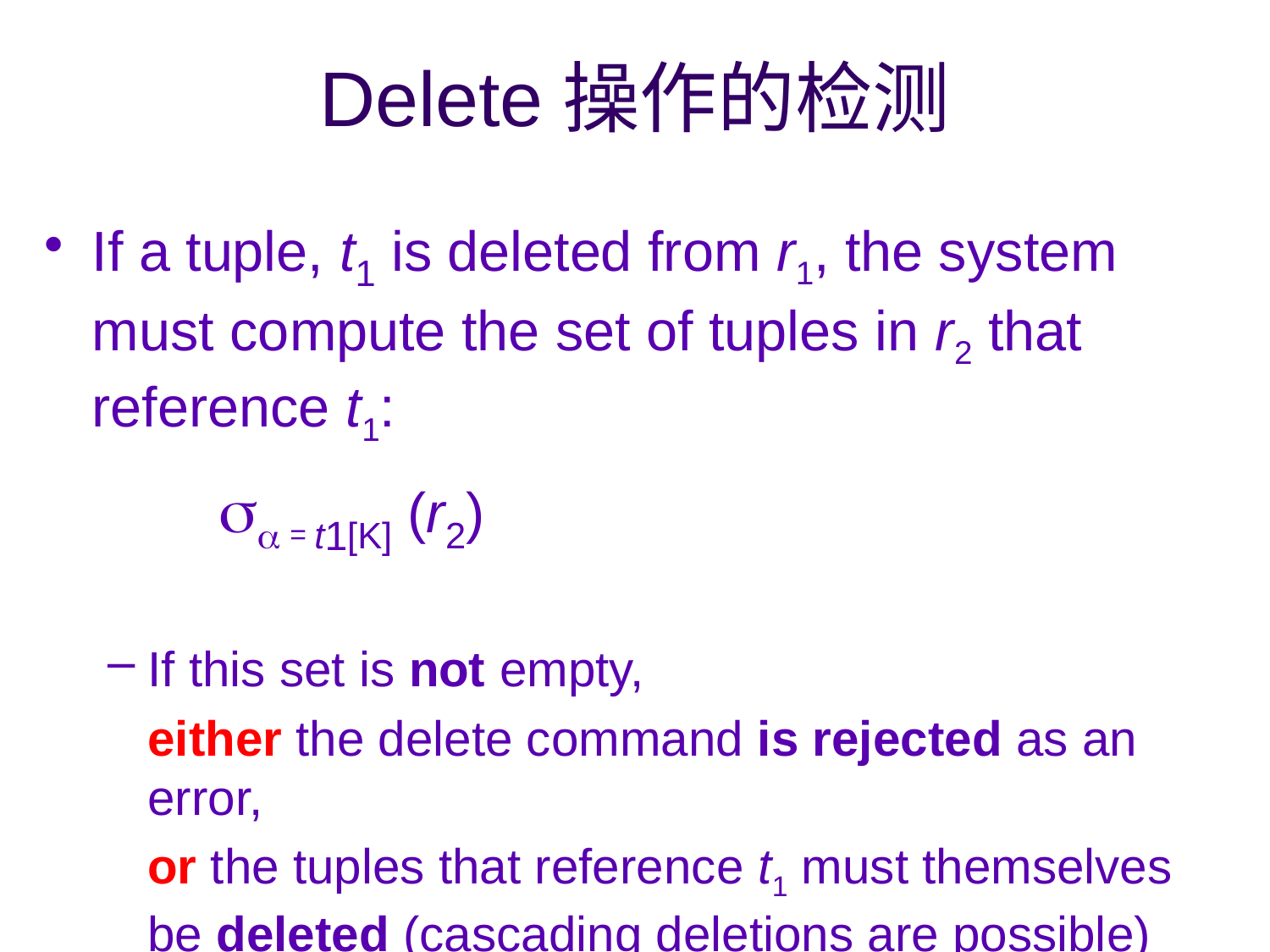

# Delete操作的检测
If a tuple, t1 is deleted from r1, the system must compute the set of tuples in r2 that reference t1:
		σα = t1[K] (r2)

If this set is not empty,
	either the delete command is rejected as an error,
	or the tuples that reference t1 must themselves be deleted (cascading deletions are possible)